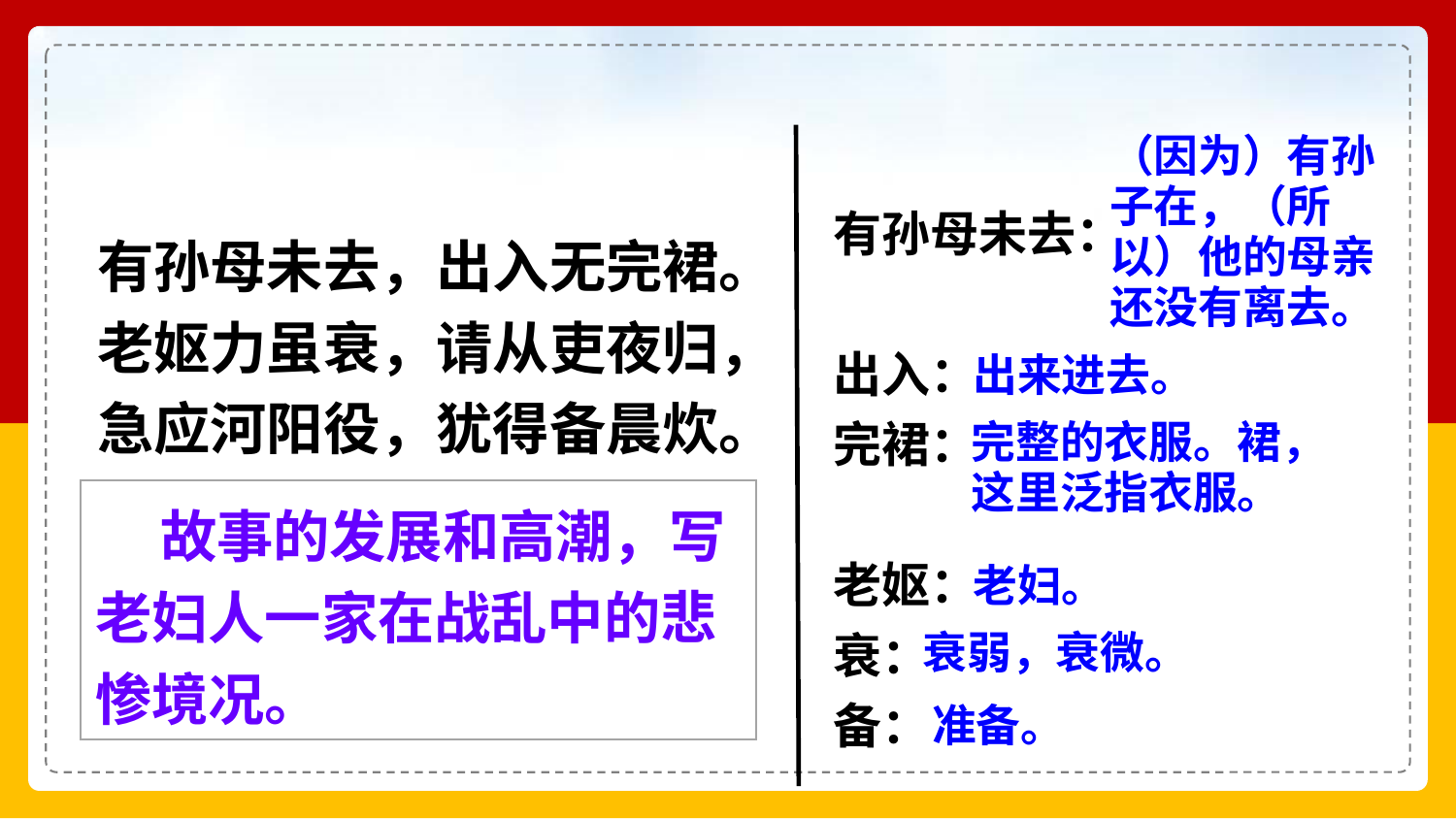

（因为）有孙子在，（所以）他的母亲还没有离去。
有孙母未去：

出入：
完裙：

老妪：
衰：
备：
有孙母未去，出入无完裙。老妪力虽衰，请从吏夜归，急应河阳役，犹得备晨炊。
出来进去。
完整的衣服。裙，这里泛指衣服。
    故事的发展和高潮，写老妇人一家在战乱中的悲惨境况。
老妇。
衰弱，衰微。
准备。